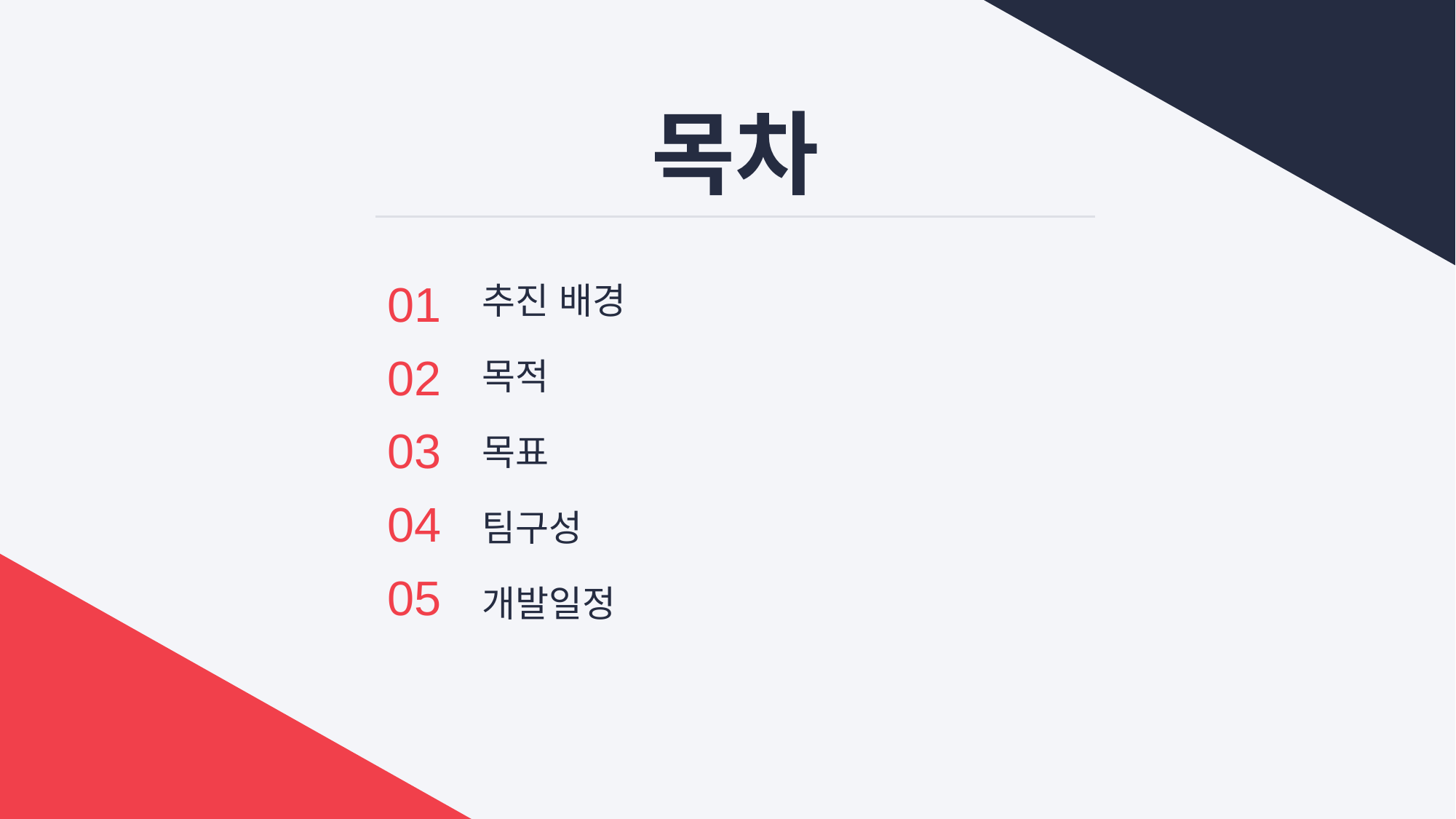

목차

추진 배경

목적

목표

팀구성

개발일정
01
02
03
04
05